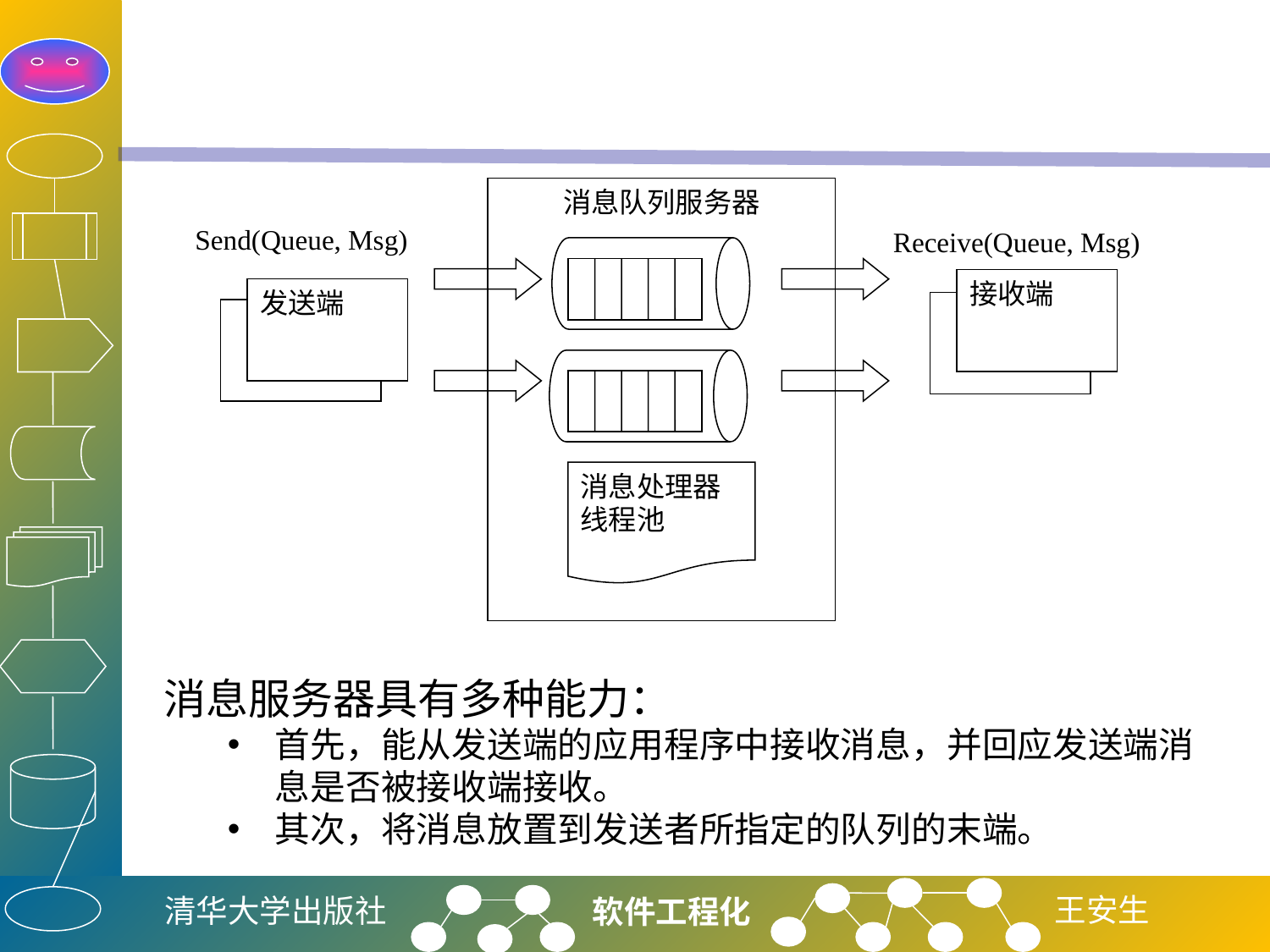

#
消息队列服务器

Send(Queue, Msg)
Receive(Queue, Msg)

接收端
发送端

消息处理器
线程池
消息服务器具有多种能力：
首先，能从发送端的应用程序中接收消息，并回应发送端消息是否被接收端接收。
其次，将消息放置到发送者所指定的队列的末端。